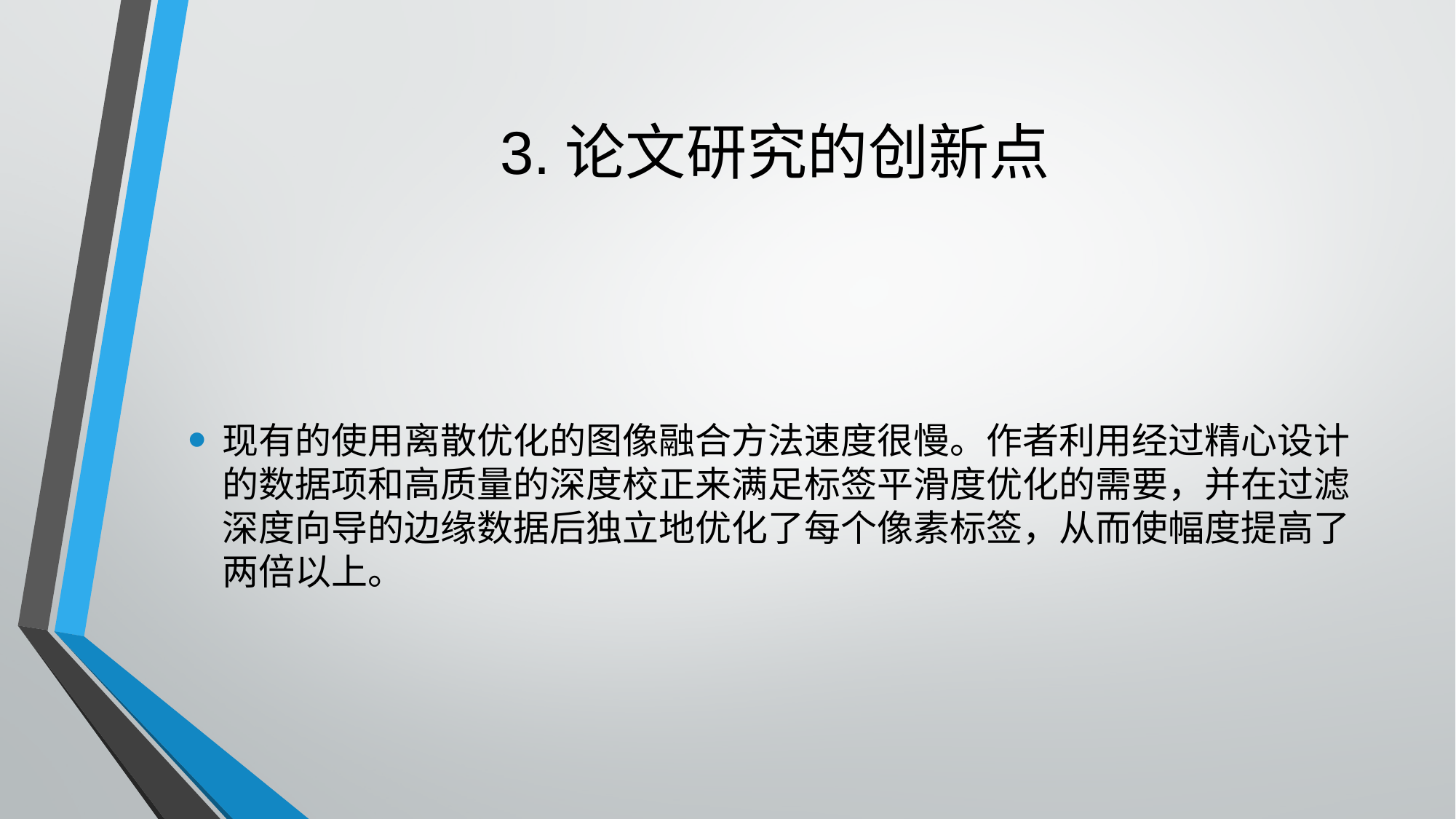

# 3.论文研究的创新点
现有的使用离散优化的图像融合方法速度很慢。作者利用经过精心设计的数据项和高质量的深度校正来满足标签平滑度优化的需要，并在过滤深度向导的边缘数据后独立地优化了每个像素标签，从而使幅度提高了两倍以上。